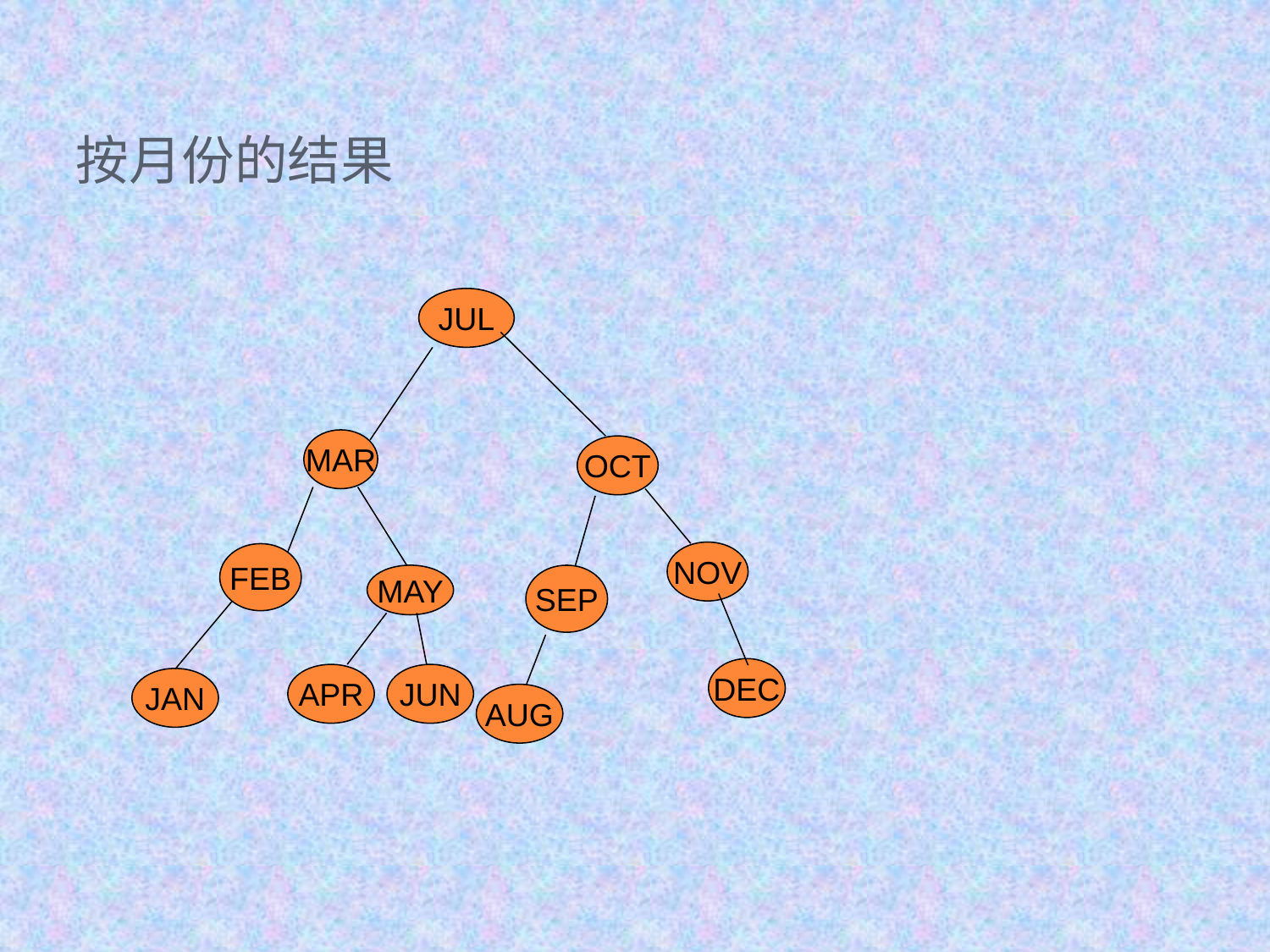

# 按月份的结果
JUL

MAR
OCT

NOV

DEC

FEB
MAY
SEP

APR
JUN
JAN
AUG